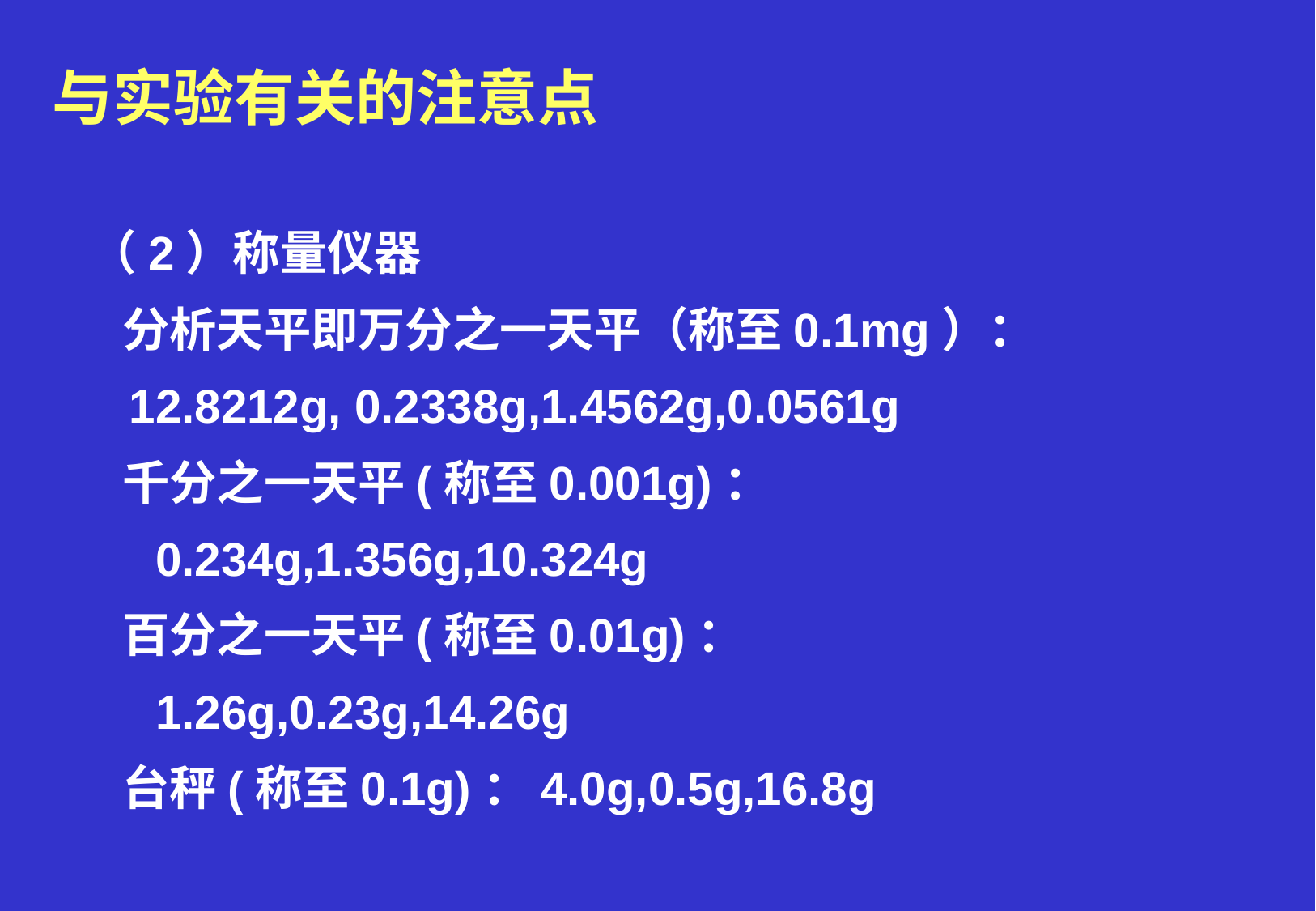

与实验有关的注意点
（2）称量仪器
  分析天平即万分之一天平（称至0.1mg）：
   12.8212g, 0.2338g,1.4562g,0.0561g
  千分之一天平(称至0.001g)：
     0.234g,1.356g,10.324g
  百分之一天平(称至0.01g)：
     1.26g,0.23g,14.26g
  台秤(称至0.1g)：4.0g,0.5g,16.8g